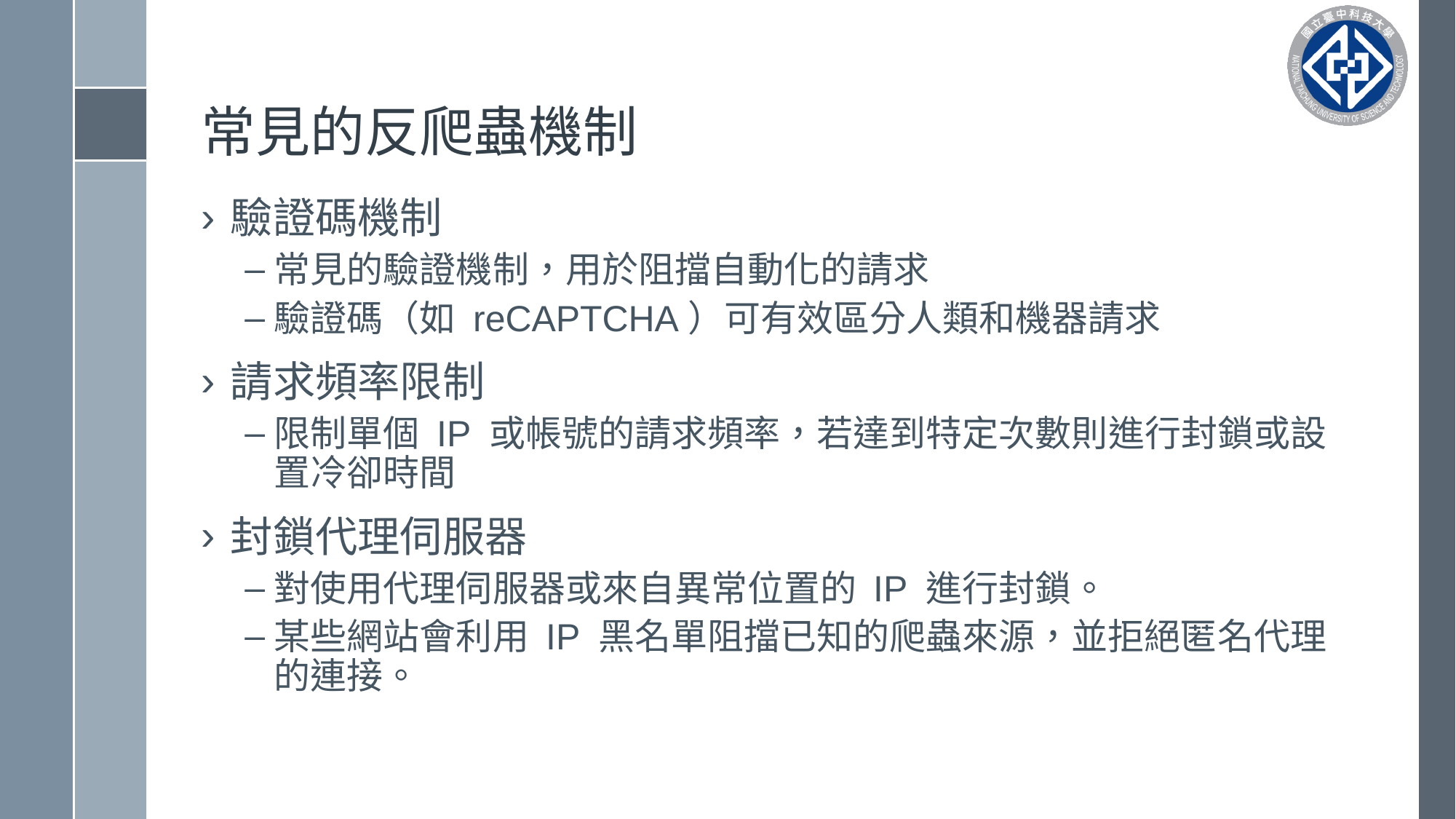

# 常見的反爬蟲機制
驗證碼機制
常見的驗證機制，用於阻擋自動化的請求
驗證碼（如 reCAPTCHA）可有效區分人類和機器請求
請求頻率限制
限制單個 IP 或帳號的請求頻率，若達到特定次數則進行封鎖或設置冷卻時間
封鎖代理伺服器
對使用代理伺服器或來自異常位置的 IP 進行封鎖。
某些網站會利用 IP 黑名單阻擋已知的爬蟲來源，並拒絕匿名代理的連接。